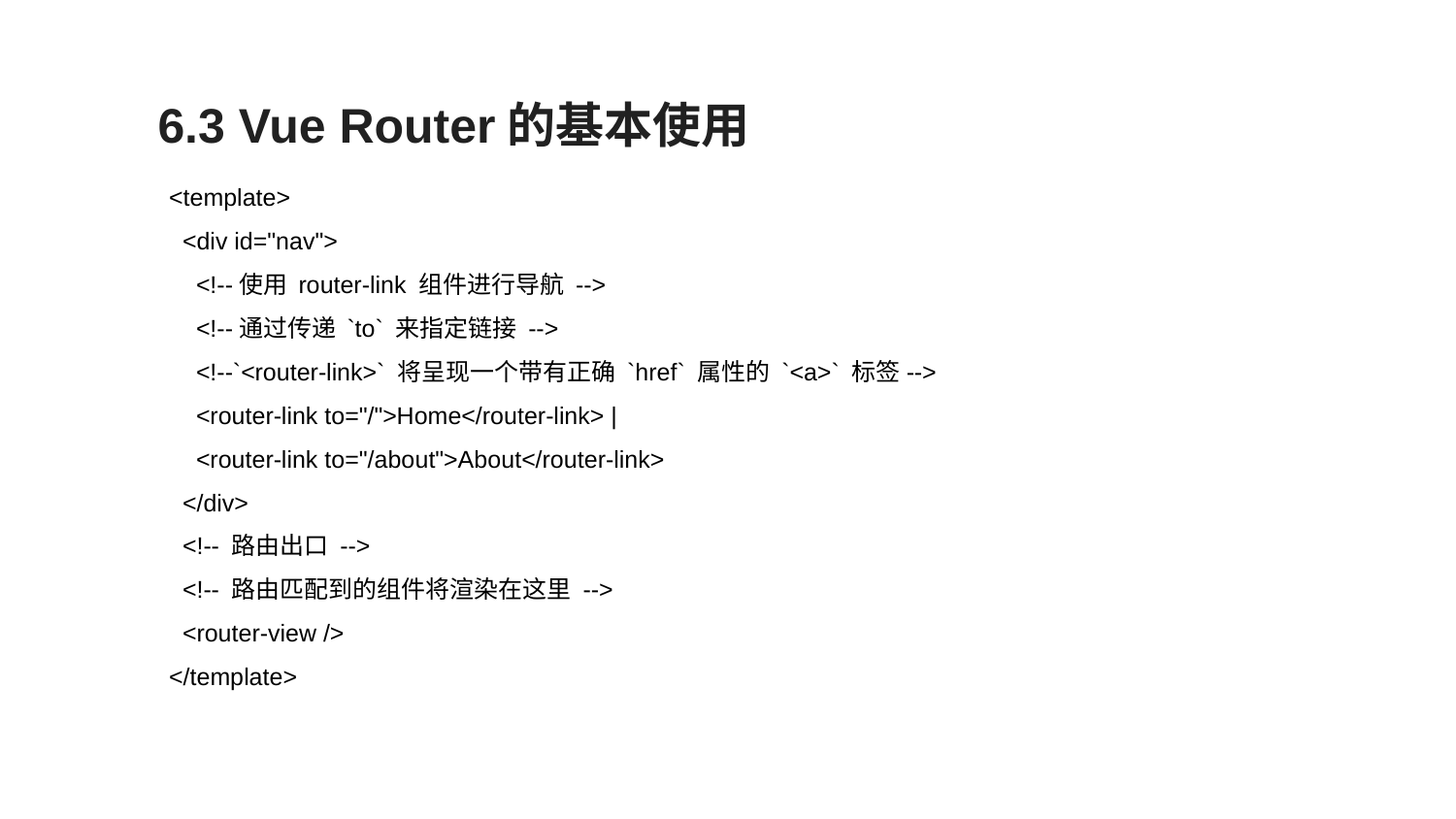

6.3 Vue Router的基本使用
<template>
  <div id="nav">
    <!--使用 router-link 组件进行导航 -->
    <!--通过传递 `to` 来指定链接 -->
    <!--`<router-link>` 将呈现一个带有正确 `href` 属性的 `<a>` 标签-->
    <router-link to="/">Home</router-link> |
    <router-link to="/about">About</router-link>
  </div>
  <!-- 路由出口 -->
  <!-- 路由匹配到的组件将渲染在这里 -->
  <router-view />
</template>